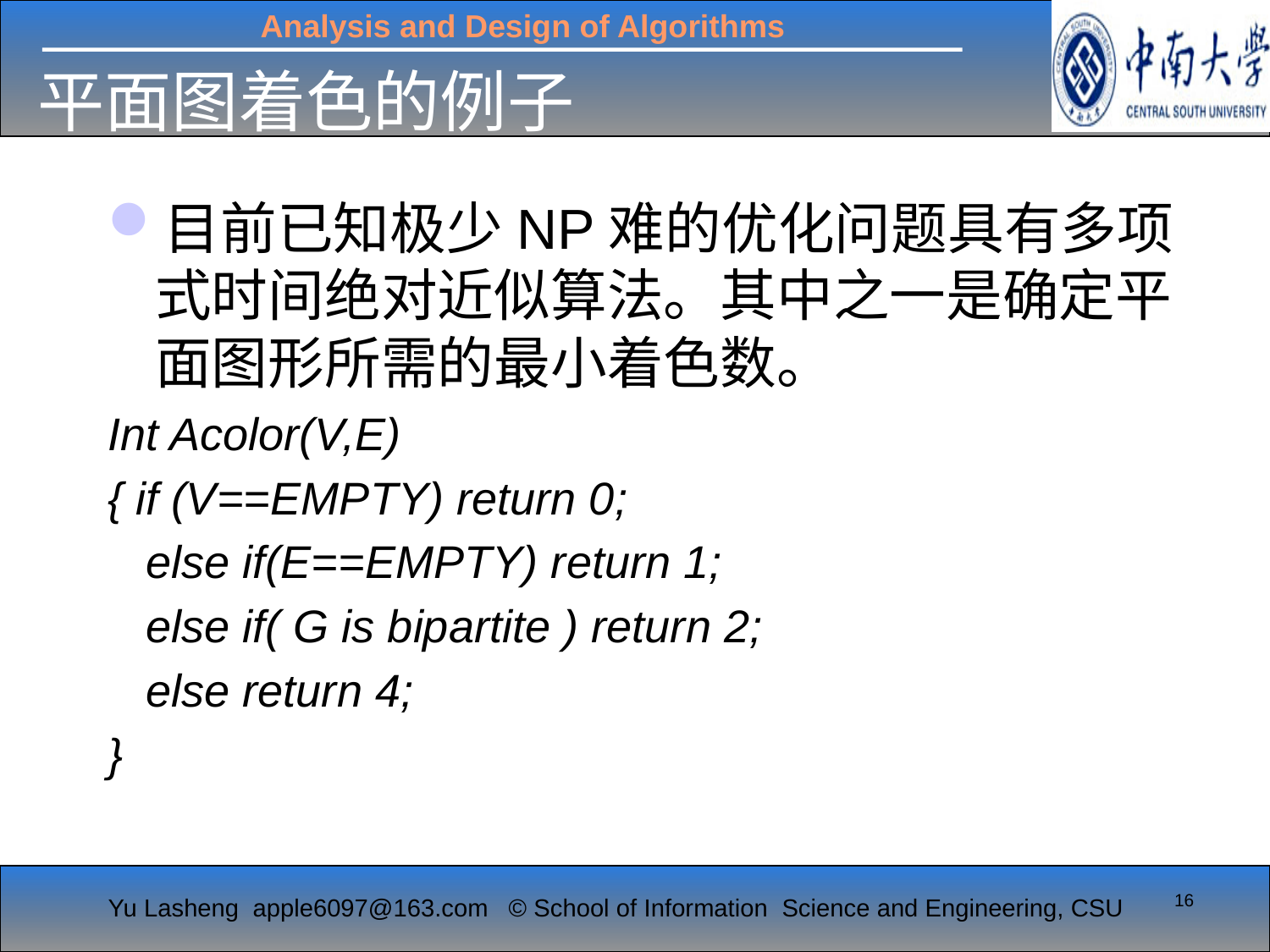

# 平面图着色的例子
目前已知极少NP难的优化问题具有多项式时间绝对近似算法。其中之一是确定平面图形所需的最小着色数。
Int Acolor(V,E)
{ if (V==EMPTY) return 0;
   else if(E==EMPTY) return 1;
   else if( G is bipartite ) return 2;
   else return 4;
}
16